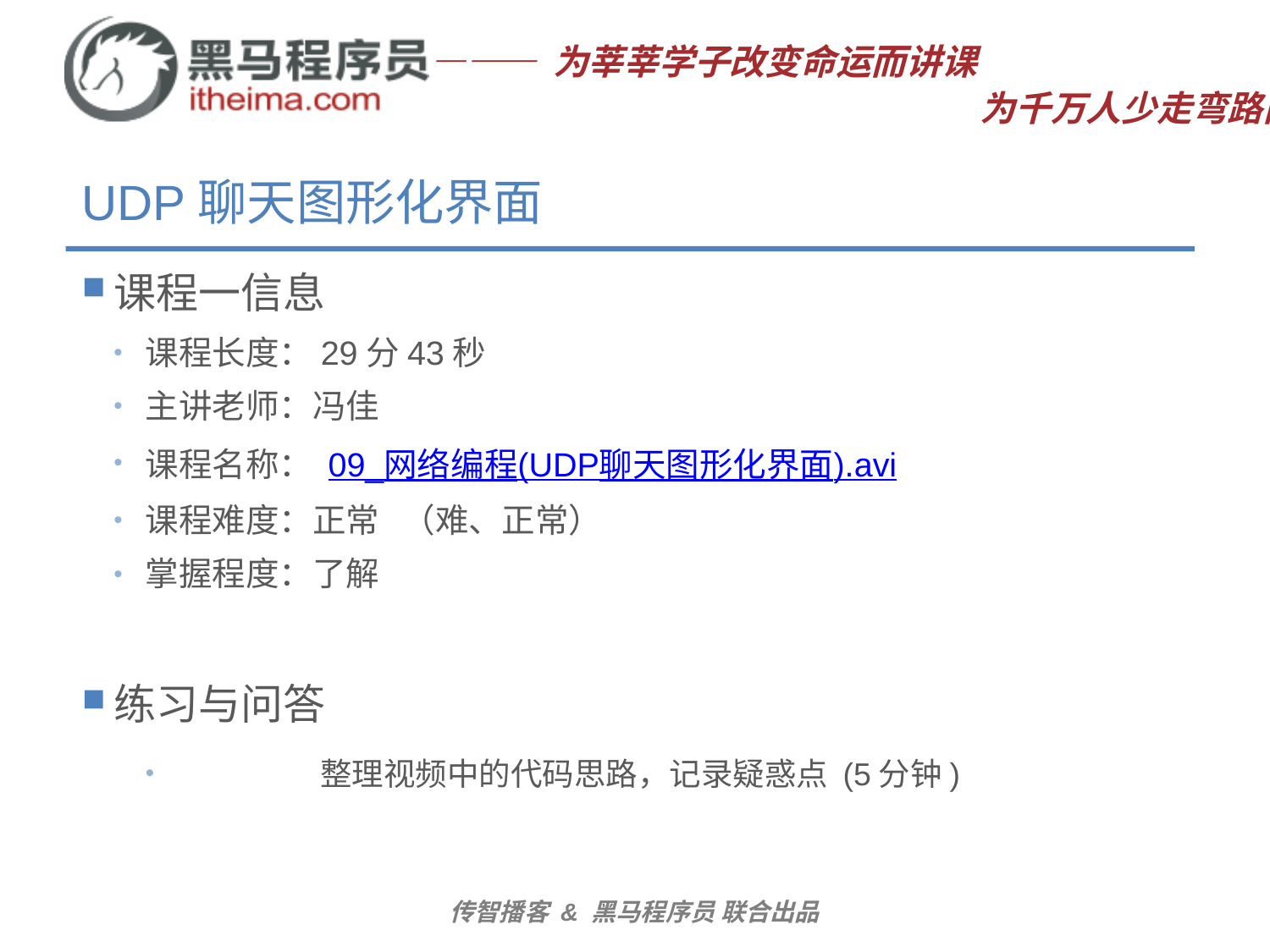

# UDP聊天图形化界面
课程一信息
课程长度：29分43秒
主讲老师：冯佳
课程名称： 09_网络编程(UDP聊天图形化界面).avi
课程难度：正常   （难、正常）
掌握程度：了解

练习与问答
	整理视频中的代码思路，记录疑惑点 (5分钟)